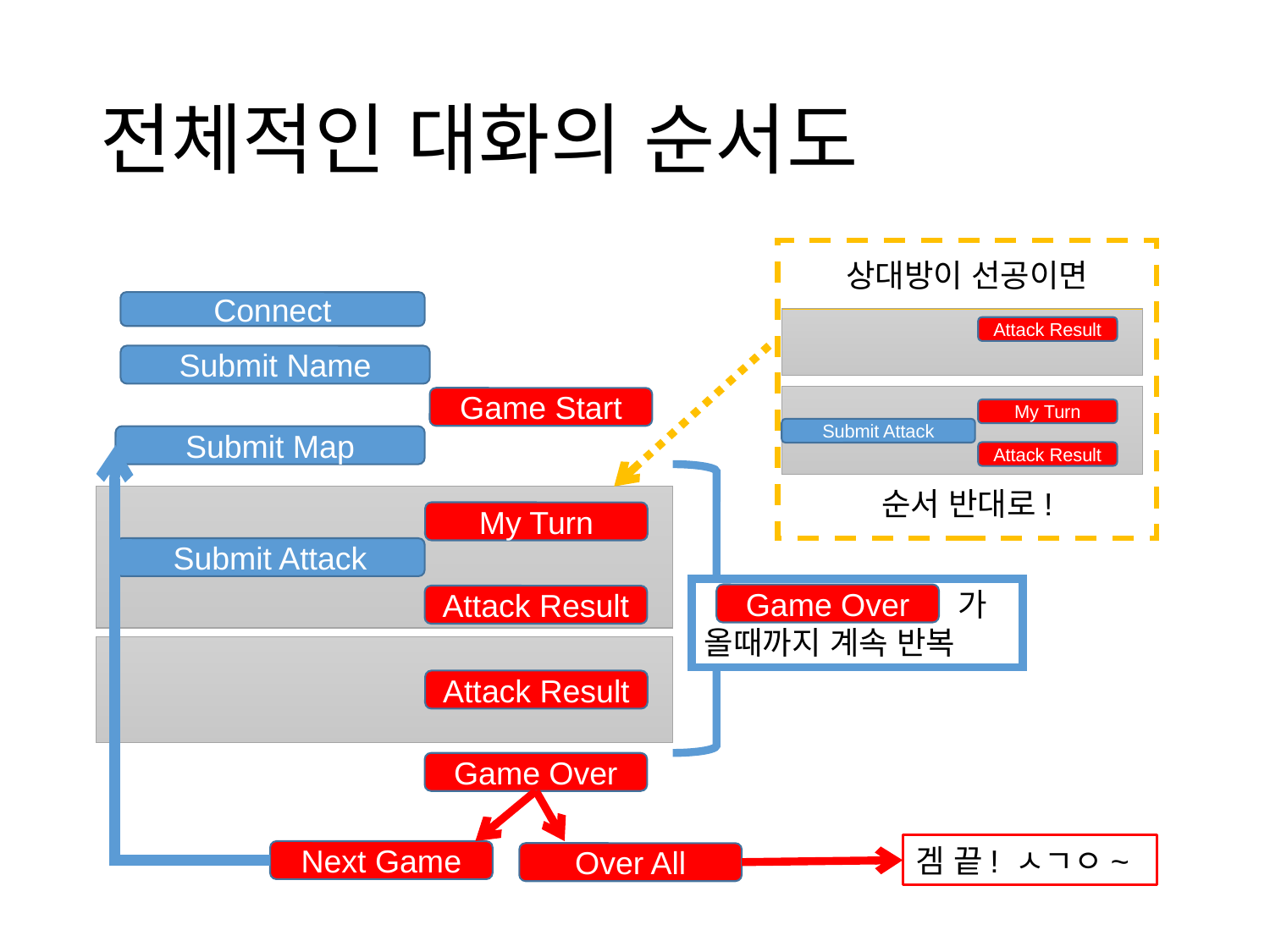

# 전체적인 대화의 순서도
상대방이 선공이면

순서 반대로!
Connect

Attack Result
Submit Name

Game Start
My Turn
Submit Attack
Submit Map
Attack Result

My Turn
Submit Attack
		가
올때까지 계속 반복
Game Over
Attack Result

Attack Result
Game Over
겜 끝! ㅅㄱㅇ~
Next Game
Over All